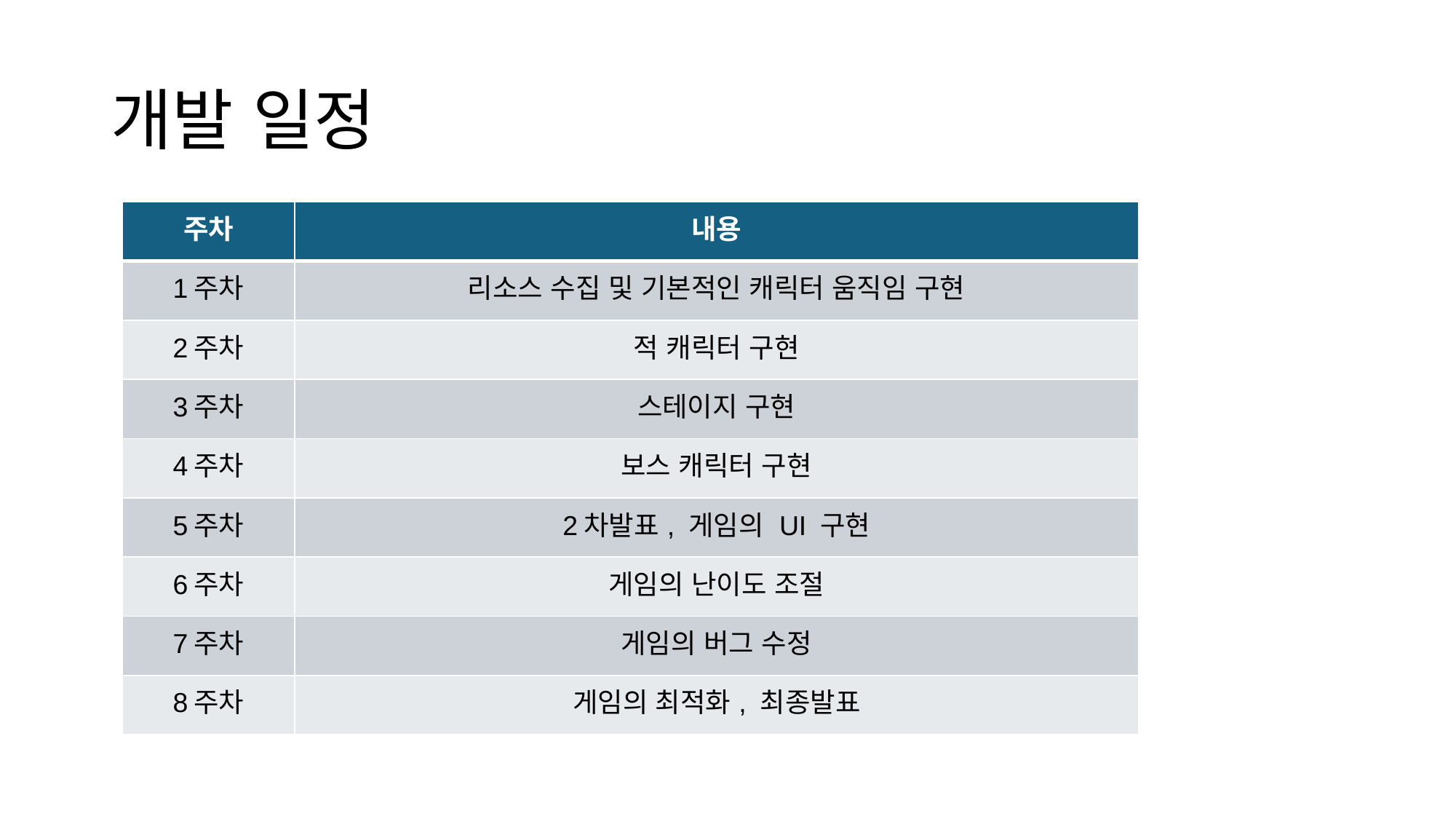

# 개발 일정
| 주차 | 내용 |
| --- | --- |
| 1주차 | 리소스 수집 및 기본적인 캐릭터 움직임 구현 |
| 2주차 | 적 캐릭터 구현 |
| 3주차 | 스테이지 구현 |
| 4주차 | 보스 캐릭터 구현 |
| 5주차 | 2차발표, 게임의 UI 구현 |
| 6주차 | 게임의 난이도 조절 |
| 7주차 | 게임의 버그 수정 |
| 8주차 | 게임의 최적화, 최종발표 |